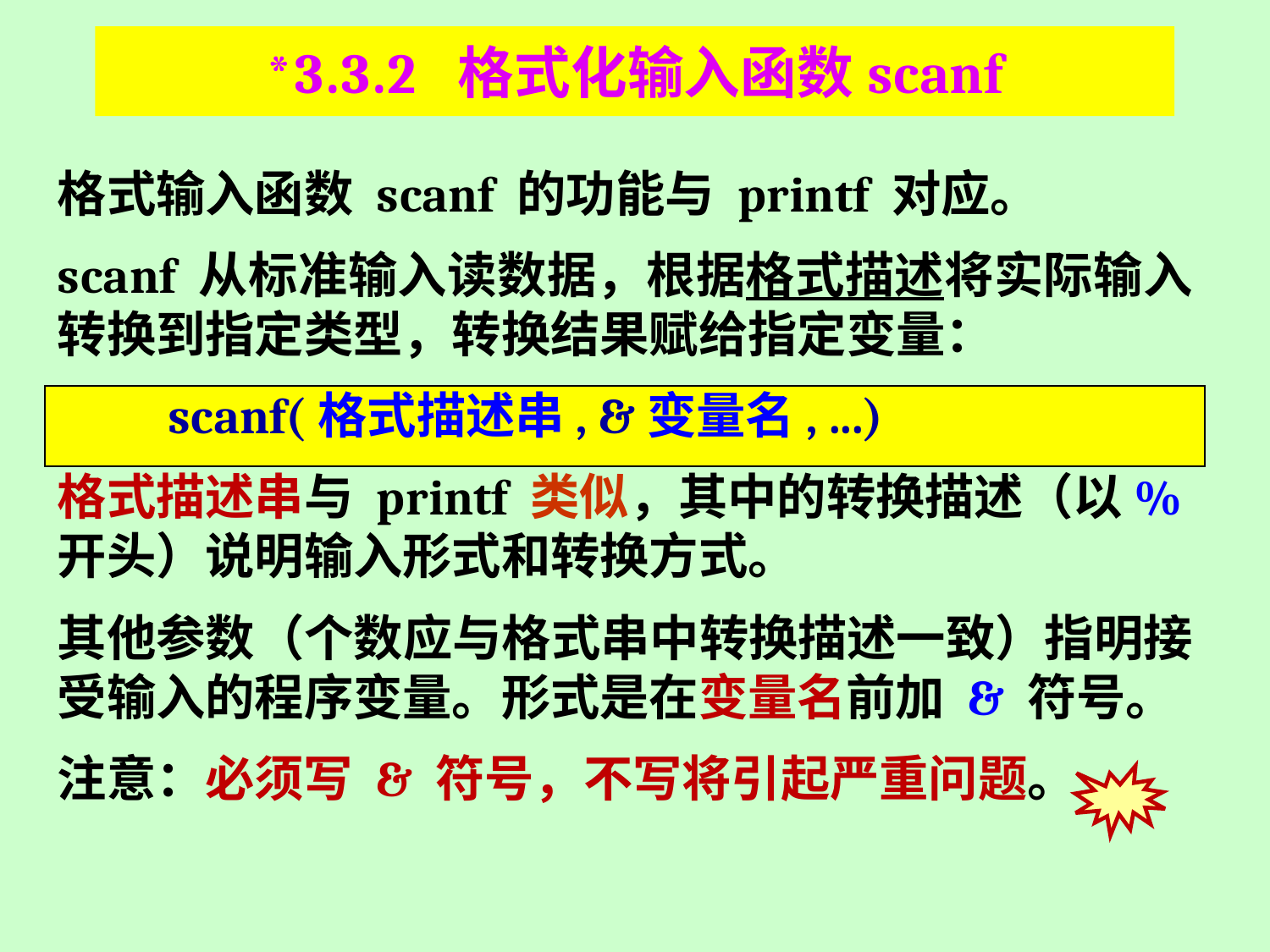

# *3.3.2  格式化输入函数scanf
格式输入函数 scanf 的功能与 printf 对应。
scanf 从标准输入读数据，根据格式描述将实际输入转换到指定类型，转换结果赋给指定变量：
　　scanf(格式描述串, &变量名, ...)
格式描述串与 printf 类似，其中的转换描述（以%开头）说明输入形式和转换方式。
其他参数（个数应与格式串中转换描述一致）指明接受输入的程序变量。形式是在变量名前加 & 符号。
注意：必须写 & 符号，不写将引起严重问题。

43